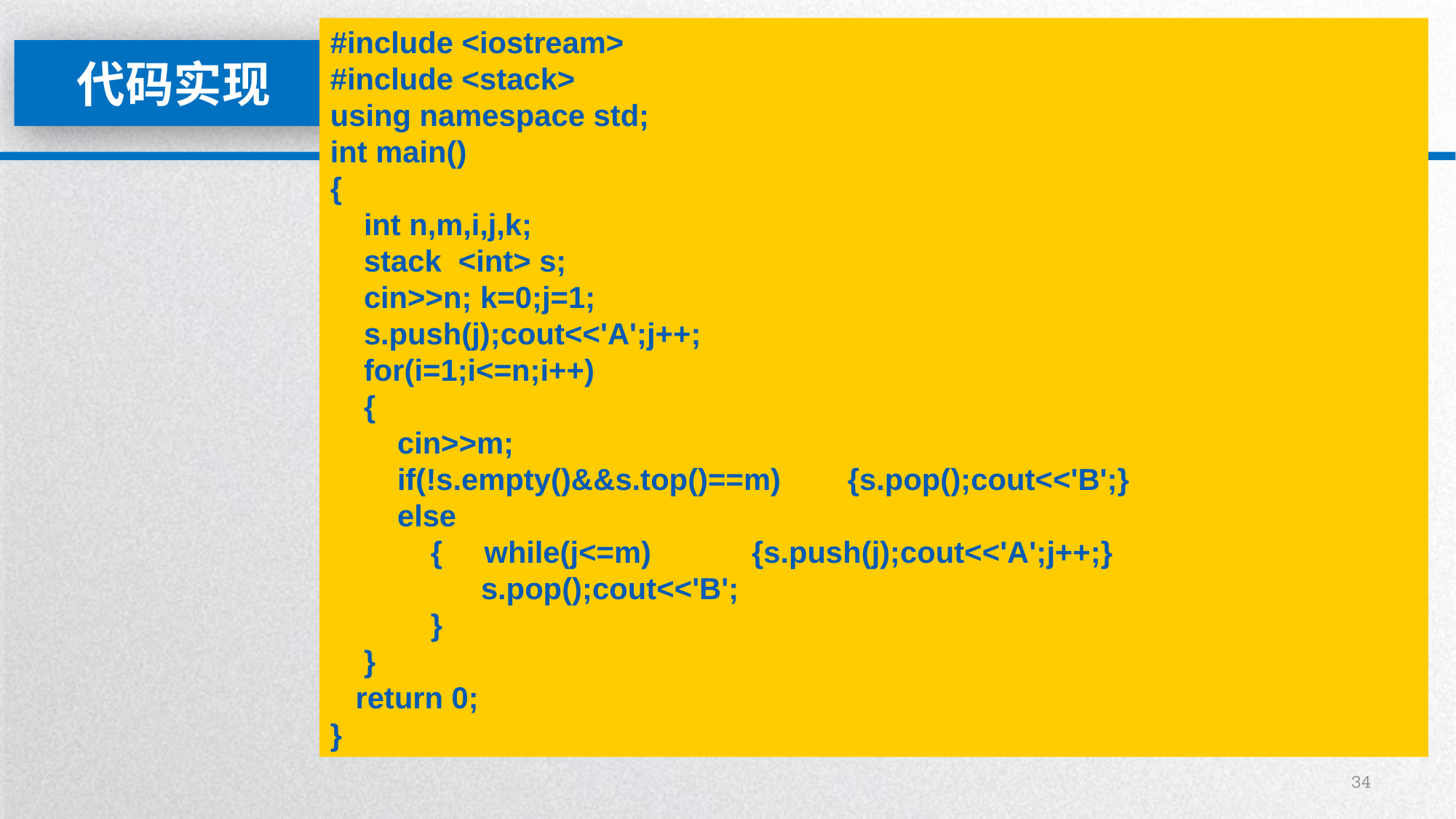

#include <iostream>
#include <stack>
using namespace std;
int main()
{
    int n,m,i,j,k;
    stack  <int> s;
    cin>>n; k=0;j=1;
    s.push(j);cout<<'A';j++;
    for(i=1;i<=n;i++)
    {
        cin>>m;
        if(!s.empty()&&s.top()==m)        {s.pop();cout<<'B';}
        else
            {     while(j<=m)            {s.push(j);cout<<'A';j++;}
                  s.pop();cout<<'B';
            }
    }
   return 0;
}
代码实现
34